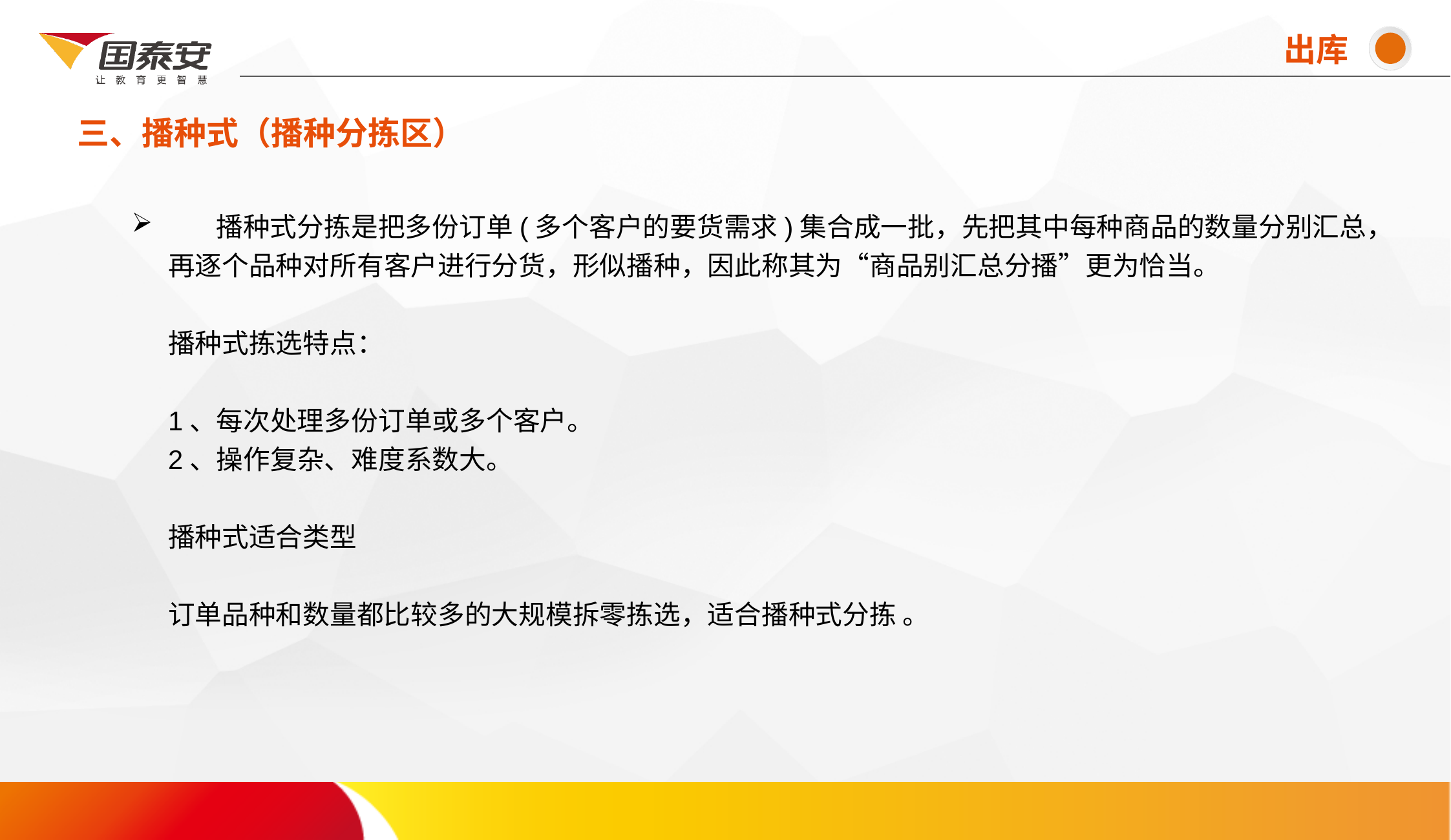

出库
三、播种式（播种分拣区）
# 播种式分拣是把多份订单(多个客户的要货需求)集合成一批，先把其中每种商品的数量分别汇总，再逐个品种对所有客户进行分货，形似播种，因此称其为“商品别汇总分播”更为恰当。 播种式拣选特点： 1、每次处理多份订单或多个客户。 2、操作复杂、难度系数大。 播种式适合类型 订单品种和数量都比较多的大规模拆零拣选，适合播种式分拣 。